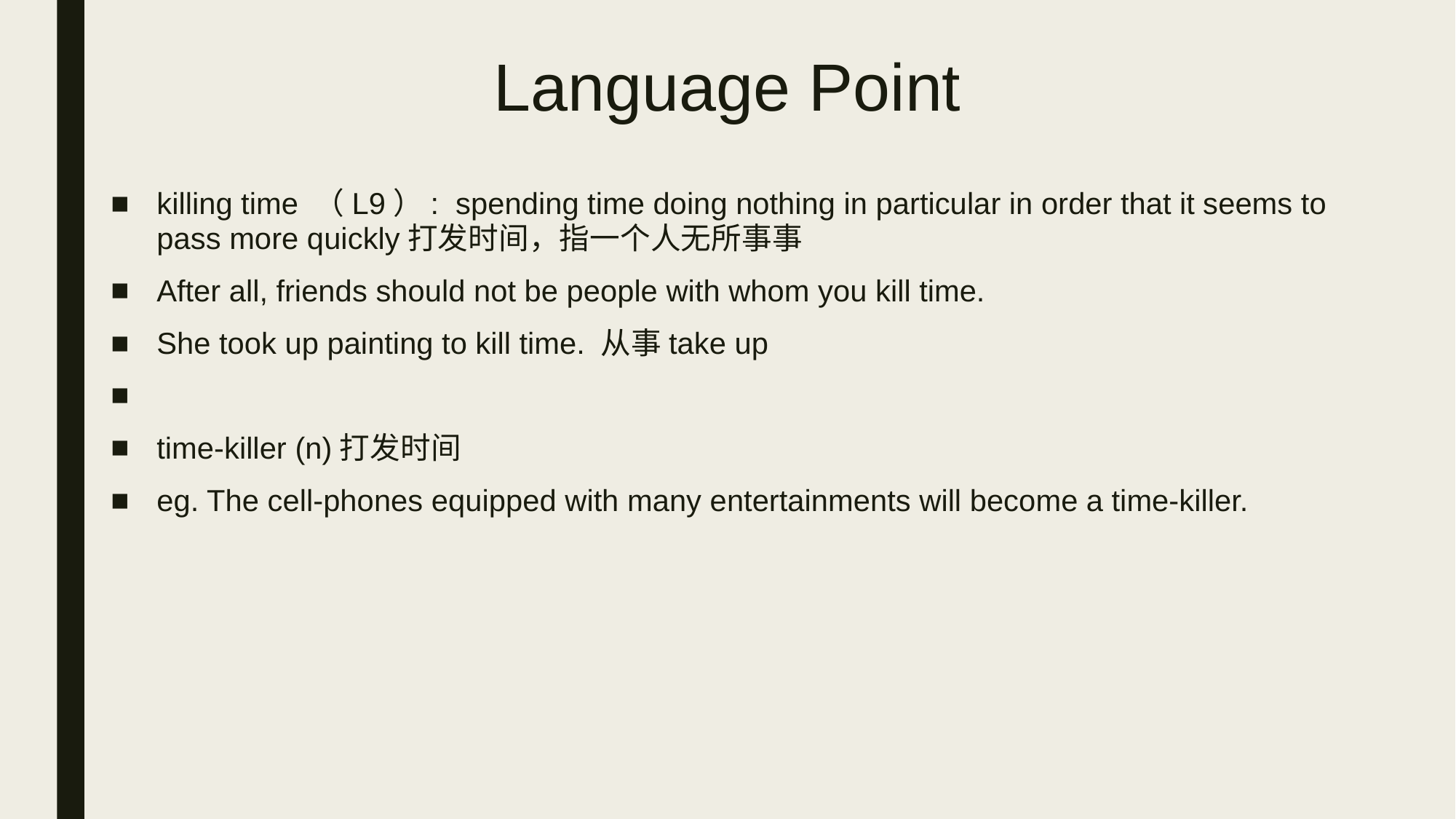

# Language Point
killing time （L9）:  spending time doing nothing in particular in order that it seems to pass more quickly打发时间，指一个人无所事事
After all, friends should not be people with whom you kill time.
She took up painting to kill time. 从事take up

time-killer (n)打发时间
eg. The cell-phones equipped with many entertainments will become a time-killer.